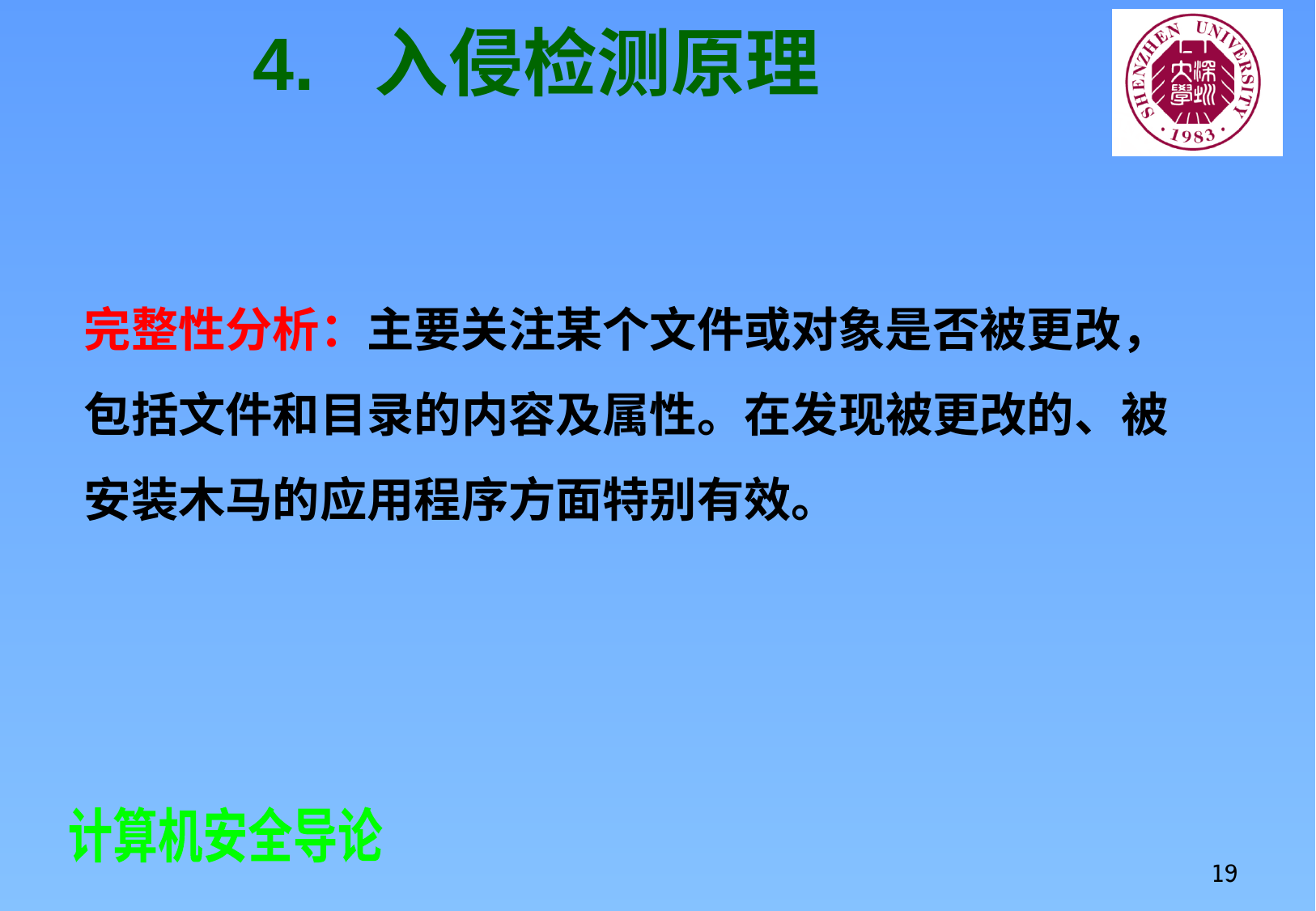

# 4.	入侵检测原理
完整性分析：主要关注某个文件或对象是否被更改，包括文件和目录的内容及属性。在发现被更改的、被安装木马的应用程序方面特别有效。
19